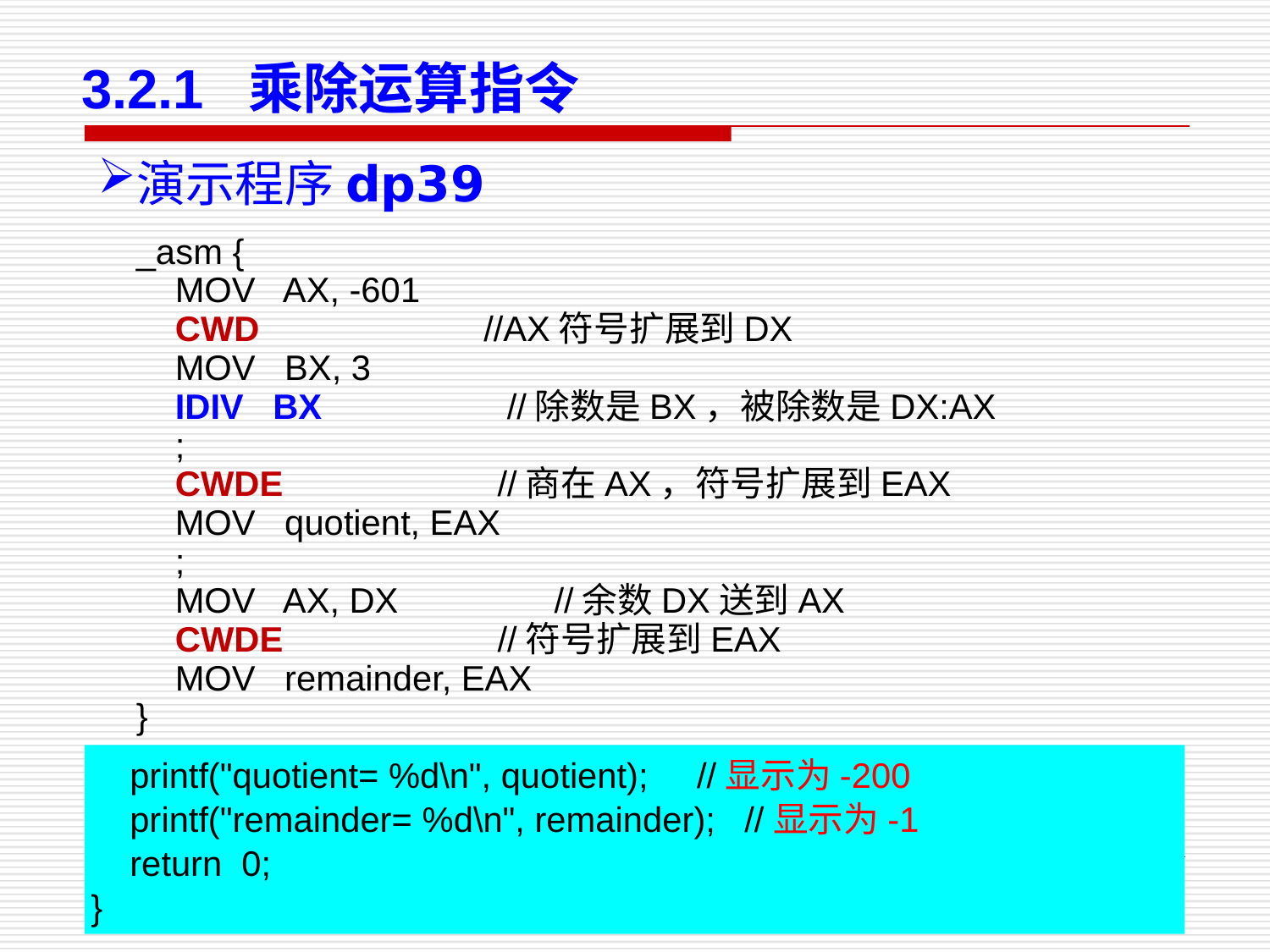

# 3.2.1  乘除运算指令
演示程序dp39
    _asm {
        MOV   AX, -601
        CWD                       //AX符号扩展到DX
        MOV   BX, 3
        IDIV   BX                   //除数是BX，被除数是DX:AX
        ;
        CWDE                      //商在AX，符号扩展到EAX
        MOV   quotient, EAX
        ;
        MOV   AX, DX                //余数DX送到AX
        CWDE                      //符号扩展到EAX
        MOV   remainder, EAX
    }
    printf("quotient= %d\n", quotient);     //显示为-200
    printf("remainder= %d\n", remainder);   //显示为-1
    return  0;
}